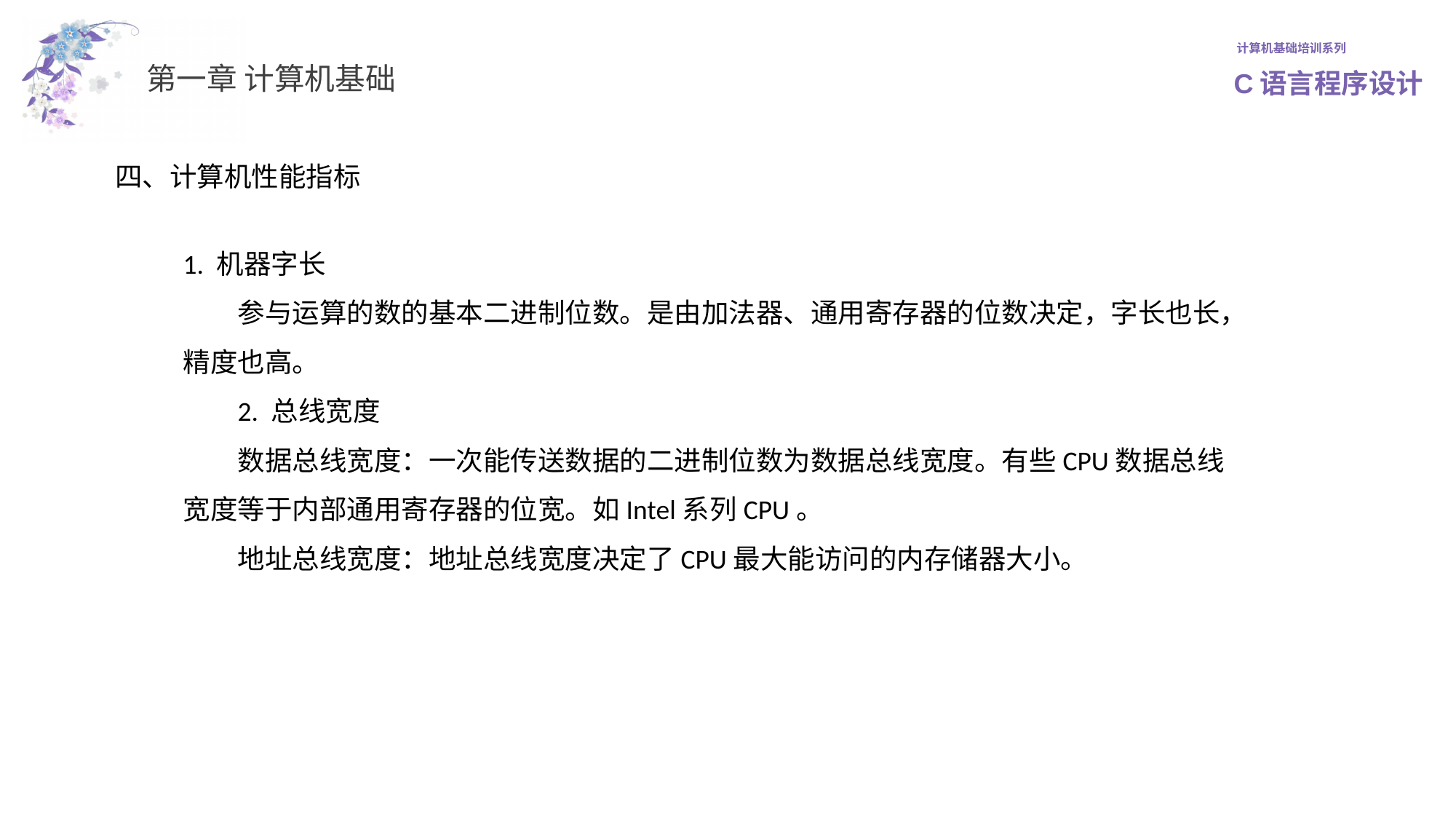

# 第一章 计算机基础
四、计算机性能指标
1. 机器字长
参与运算的数的基本二进制位数。是由加法器、通用寄存器的位数决定，字长也长，精度也高。
2. 总线宽度
数据总线宽度：一次能传送数据的二进制位数为数据总线宽度。有些CPU数据总线宽度等于内部通用寄存器的位宽。如Intel系列CPU。
地址总线宽度：地址总线宽度决定了CPU最大能访问的内存储器大小。